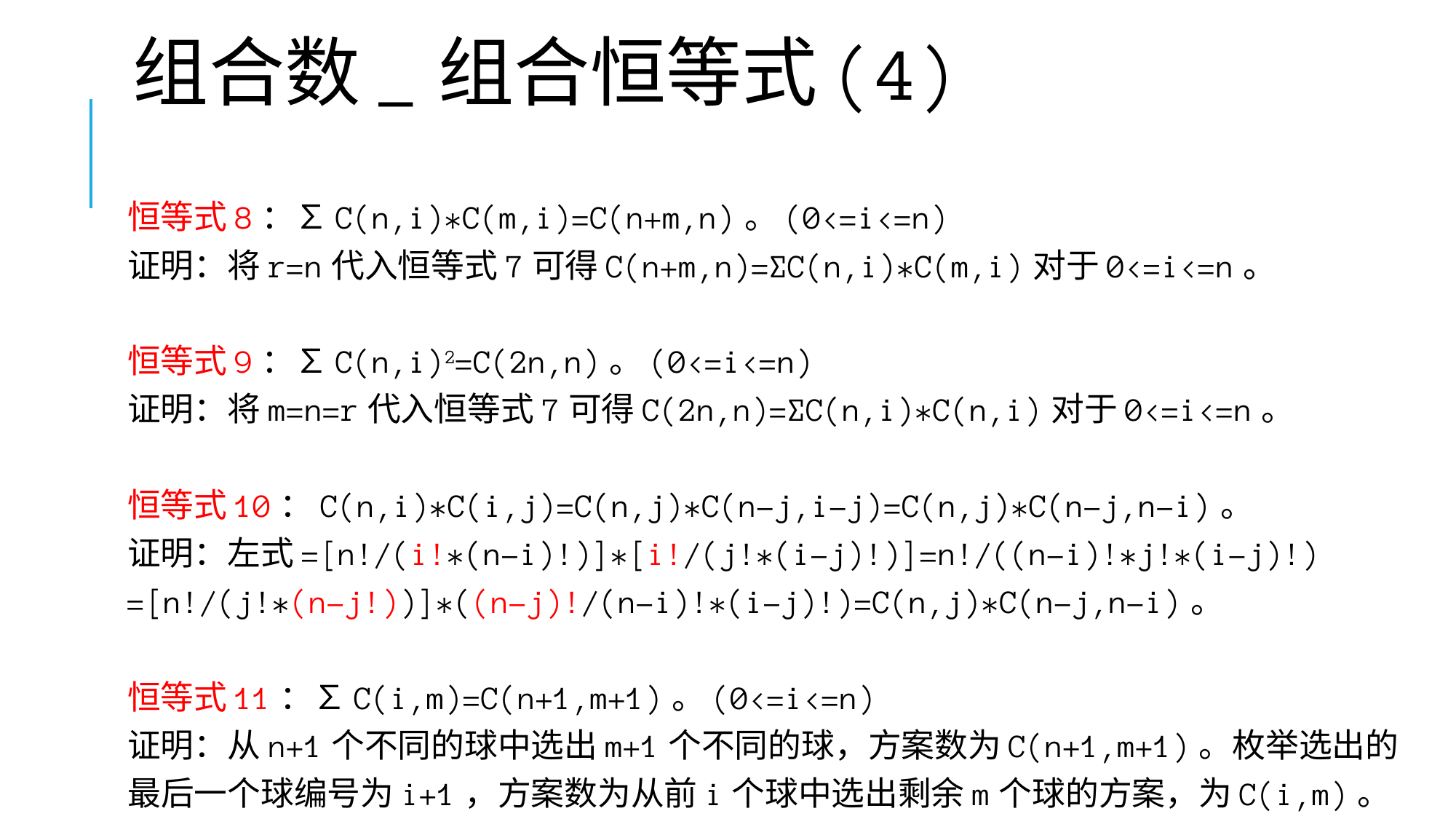

# 组合数_组合恒等式(4)
恒等式8：∑C(n,i)*C(m,i)=C(n+m,n)。(0<=i<=n)
证明：将r=n代入恒等式7可得C(n+m,n)=∑C(n,i)*C(m,i)对于0<=i<=n。

恒等式9：∑C(n,i)2=C(2n,n)。(0<=i<=n)
证明：将m=n=r代入恒等式7可得C(2n,n)=∑C(n,i)*C(n,i)对于0<=i<=n。

恒等式10：C(n,i)*C(i,j)=C(n,j)*C(n-j,i-j)=C(n,j)*C(n-j,n-i)。
证明：左式=[n!/(i!*(n-i)!)]*[i!/(j!*(i-j)!)]=n!/((n-i)!*j!*(i-j)!)
=[n!/(j!*(n-j!))]*((n-j)!/(n-i)!*(i-j)!)=C(n,j)*C(n-j,n-i)。

恒等式11：∑C(i,m)=C(n+1,m+1)。(0<=i<=n)
证明：从n+1个不同的球中选出m+1个不同的球，方案数为C(n+1,m+1)。枚举选出的最后一个球编号为i+1，方案数为从前i个球中选出剩余m个球的方案，为C(i,m)。